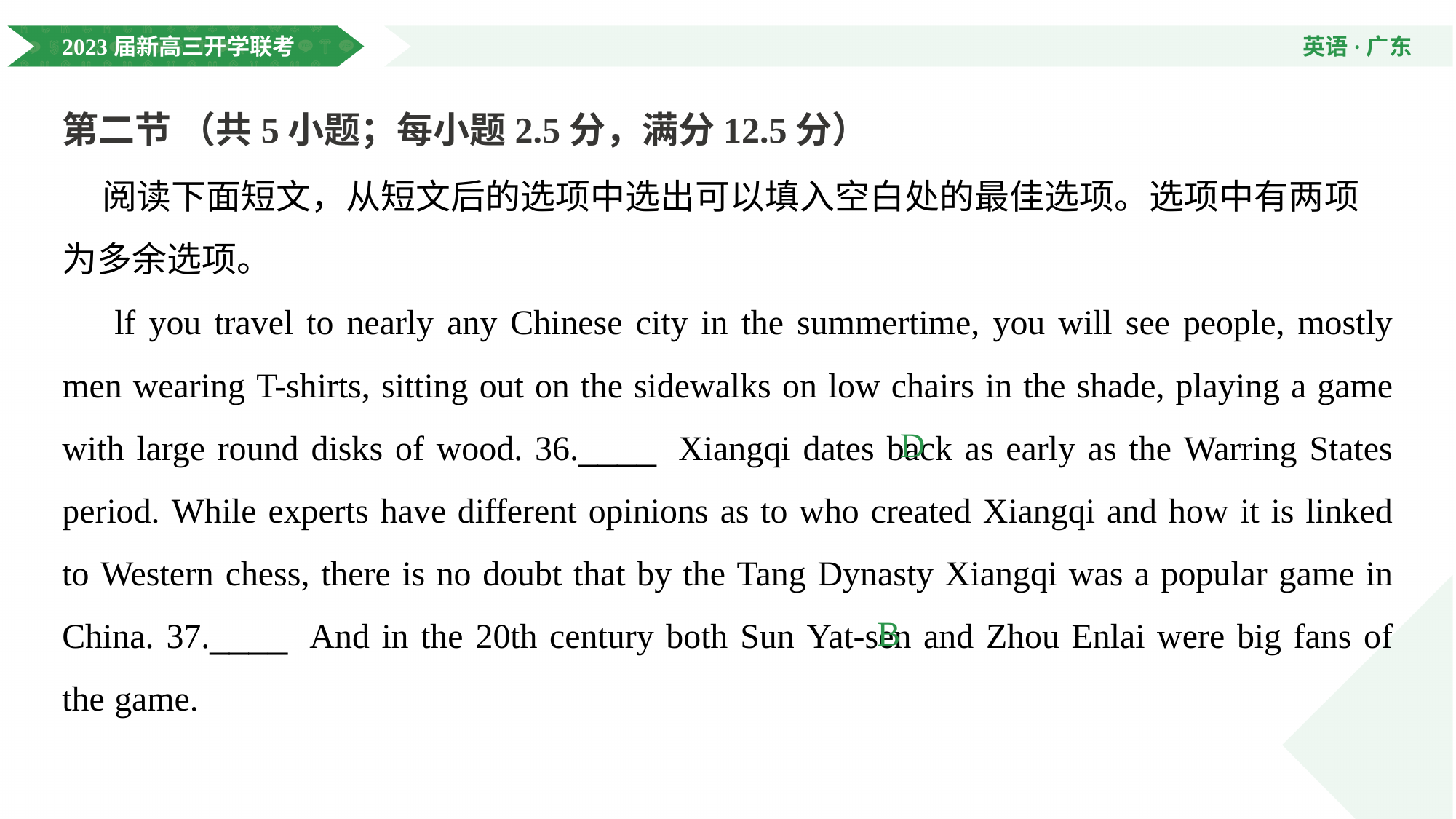

第二节 （共5小题；每小题2.5分，满分12.5分）
    阅读下面短文，从短文后的选项中选出可以填入空白处的最佳选项。选项中有两项为多余选项。
    lf you travel to nearly any Chinese city in the summertime, you will see people, mostly men wearing T-shirts, sitting out on the sidewalks on low chairs in the shade, playing a game with large round disks of wood. 36.____. Xiangqi dates back as early as the Warring States period. While experts have different opinions as to who created Xiangqi and how it is linked to Western chess, there is no doubt that by the Tang Dynasty Xiangqi was a popular game in China. 37.____. And in the 20th century both Sun Yat-sen and Zhou Enlai were big fans of the game.

D
B